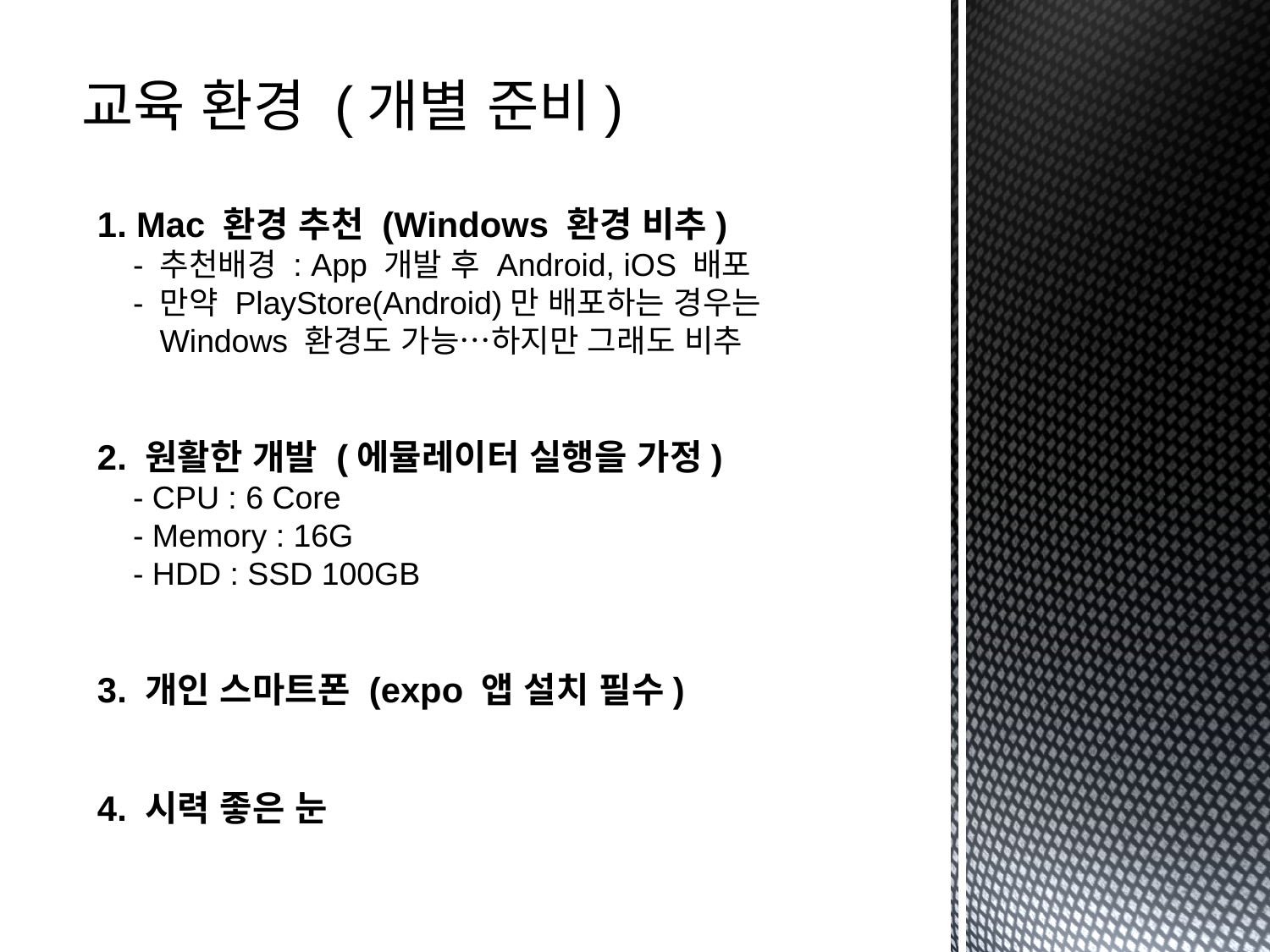

교육 환경 (개별 준비)
1. Mac 환경 추천 (Windows 환경 비추)
    - 추천배경 : App 개발 후 Android, iOS 배포
    - 만약 PlayStore(Android)만 배포하는 경우는
       Windows 환경도 가능…하지만 그래도 비추

2. 원활한 개발 (에뮬레이터 실행을 가정)
    - CPU : 6 Core
    - Memory : 16G
    - HDD : SSD 100GB

3. 개인 스마트폰 (expo 앱 설치 필수)

4. 시력 좋은 눈